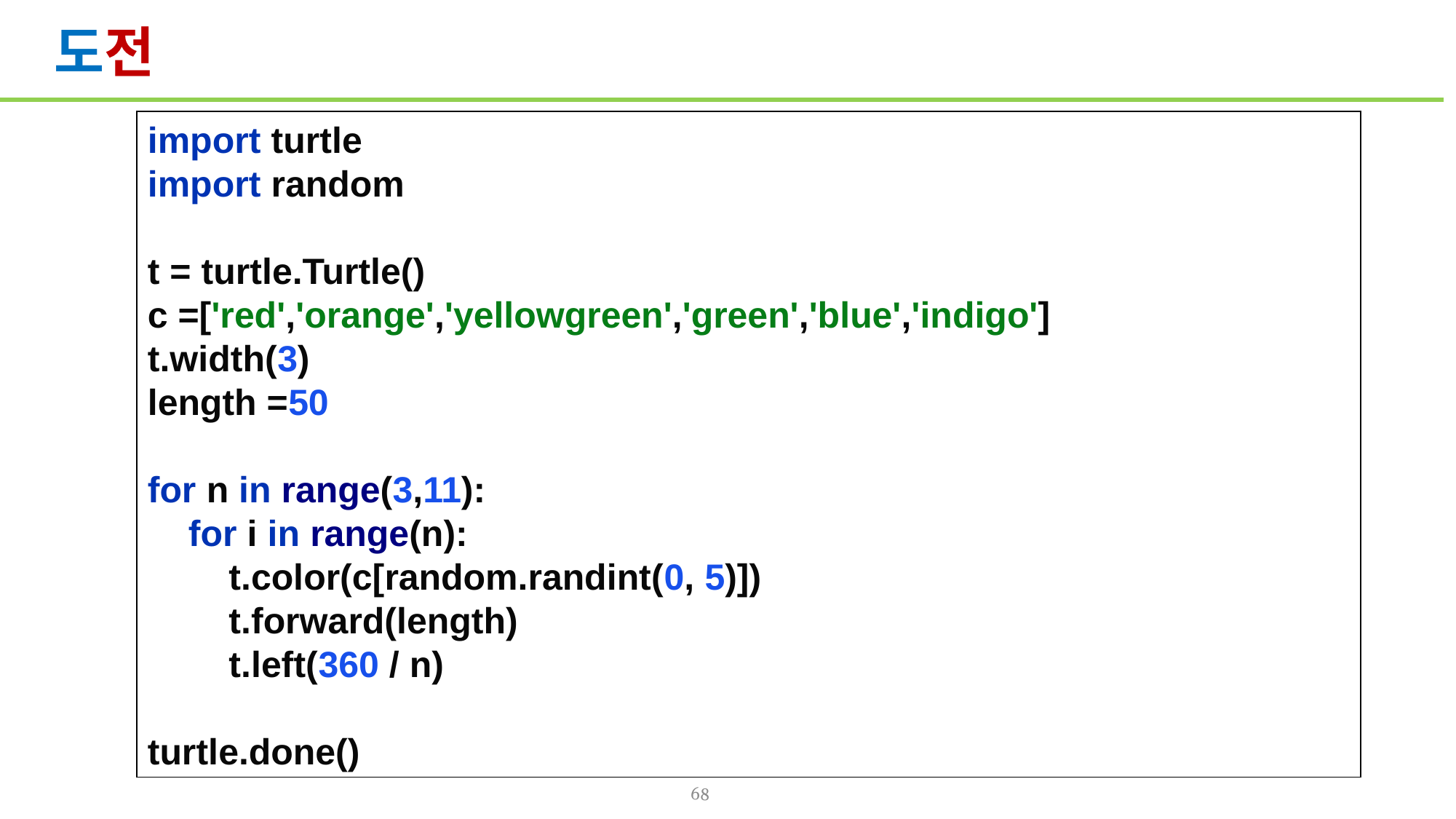

# 도전
import turtle
import random
t = turtle.Turtle()
c =['red','orange','yellowgreen','green','blue','indigo']
t.width(3)
length =50
for n in range(3,11):
    for i in range(n):
        t.color(c[random.randint(0, 5)])
        t.forward(length)
        t.left(360 / n)
turtle.done()
68